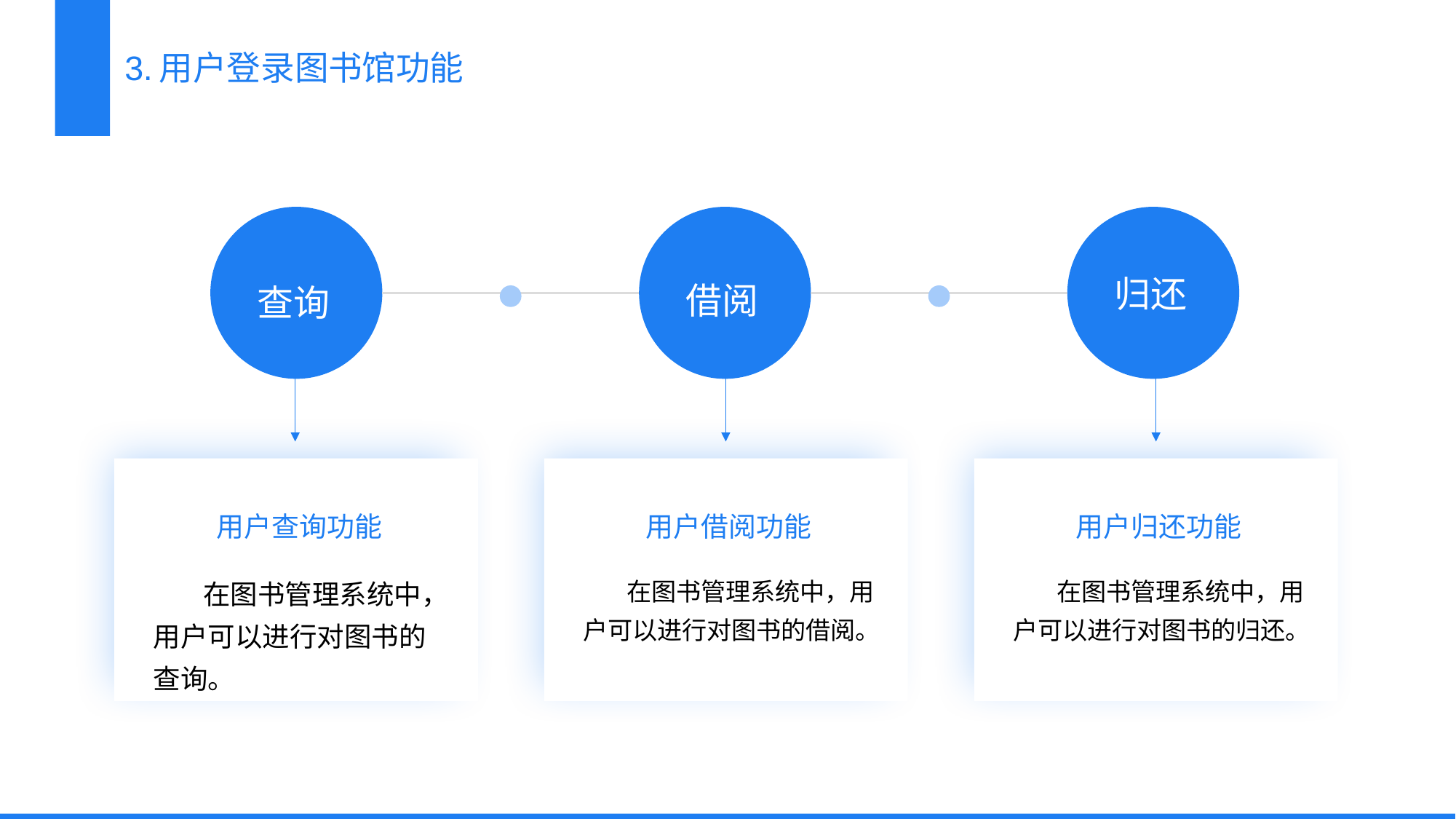

3.用户登录图书馆功能

归还
借阅
查询

用户查询功能
用户借阅功能
用户归还功能
       在图书管理系统中，用户可以进行对图书的查询。
       在图书管理系统中，用户可以进行对图书的借阅。

       在图书管理系统中，用户可以进行对图书的归还。